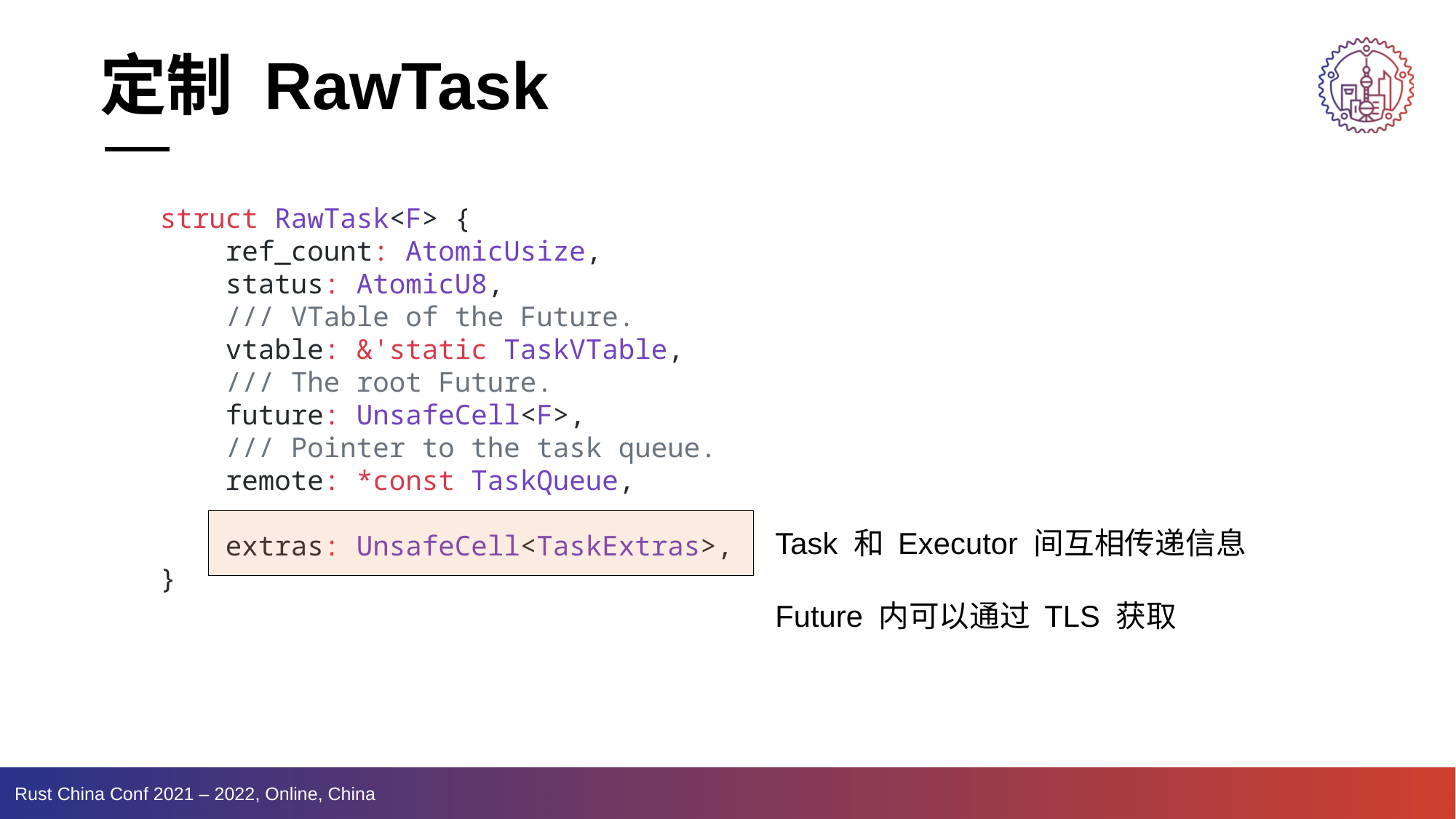

定制 RawTask
struct RawTask<F> {
    ref_count: AtomicUsize,
    status: AtomicU8,
    /// VTable of the Future.
    vtable: &'static TaskVTable,
    /// The root Future.
    future: UnsafeCell<F>,
    /// Pointer to the task queue.
    remote: *const TaskQueue,

    extras: UnsafeCell<TaskExtras>,
}

Task 和 Executor 间互相传递信息

Future 内可以通过 TLS 获取